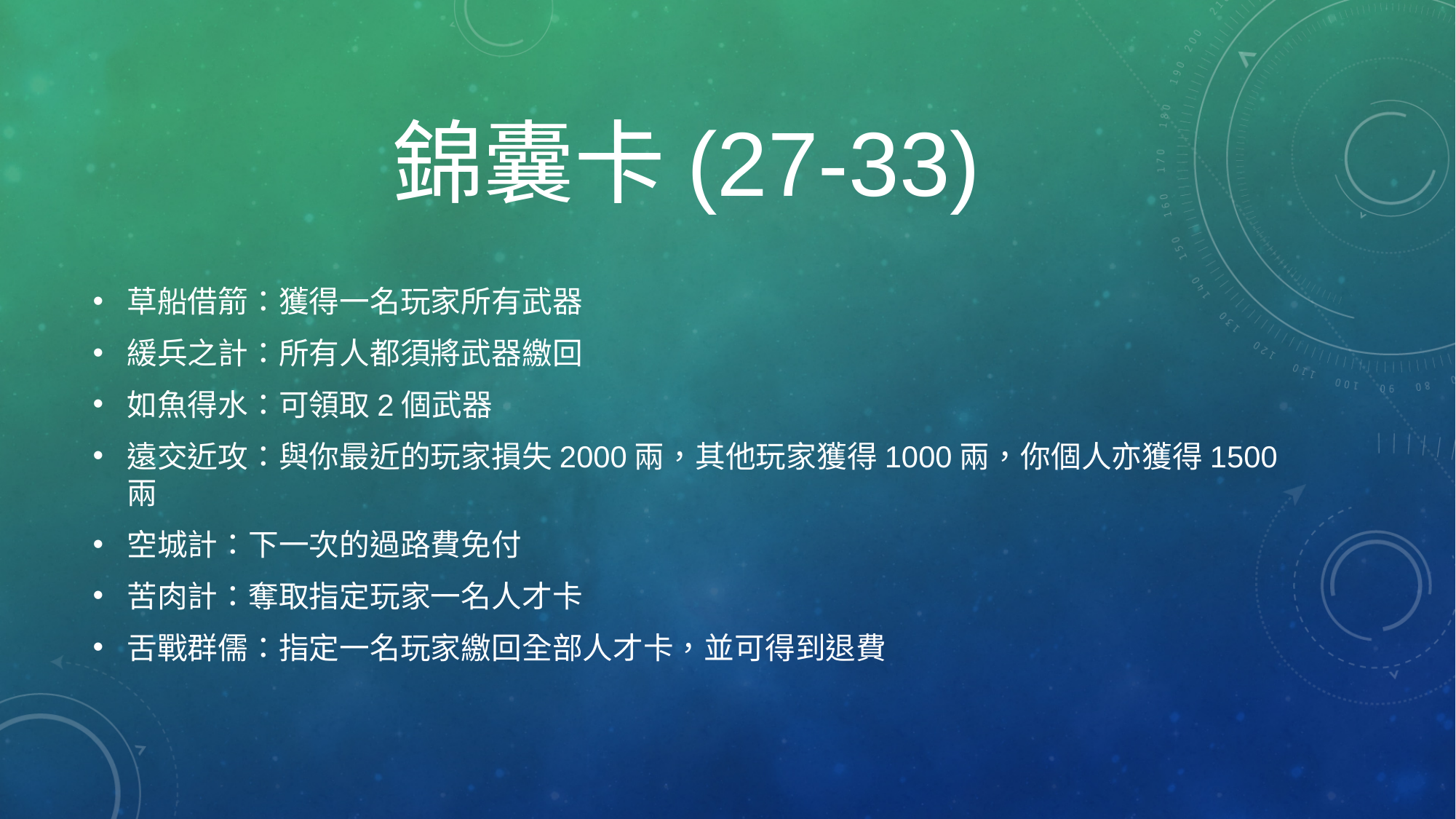

# 錦囊卡(27-33)
草船借箭：獲得一名玩家所有武器
緩兵之計：所有人都須將武器繳回
如魚得水：可領取2個武器
遠交近攻：與你最近的玩家損失2000兩，其他玩家獲得1000兩，你個人亦獲得1500兩
空城計：下一次的過路費免付
苦肉計：奪取指定玩家一名人才卡
舌戰群儒：指定一名玩家繳回全部人才卡，並可得到退費